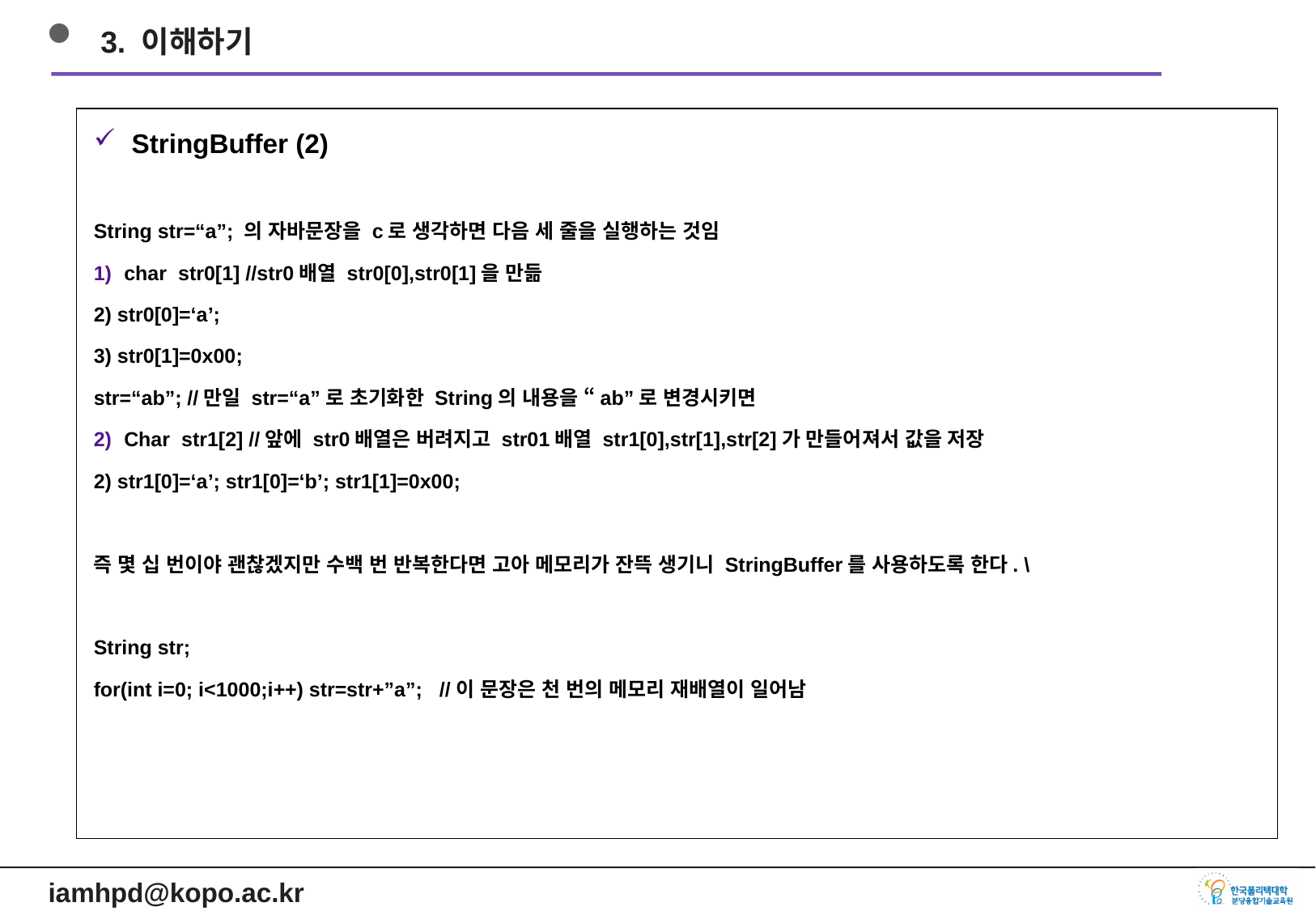

3. 이해하기
StringBuffer (2)

String str=“a”; 의 자바문장을 c로 생각하면 다음 세 줄을 실행하는 것임
char  str0[1] //str0배열 str0[0],str0[1]을 만듦
2) str0[0]=‘a’;
3) str0[1]=0x00;
str=“ab”; //만일 str=“a”로 초기화한 String의 내용을 “ab”로 변경시키면
Char  str1[2] //앞에 str0배열은 버려지고 str01배열 str1[0],str[1],str[2]가 만들어져서 값을 저장
2) str1[0]=‘a’; str1[0]=‘b’; str1[1]=0x00;

즉 몇 십 번이야 괜찮겠지만 수백 번 반복한다면 고아 메모리가 잔뜩 생기니 StringBuffer를 사용하도록 한다. \

String str;
for(int i=0; i<1000;i++) str=str+”a”;   //이 문장은 천 번의 메모리 재배열이 일어남